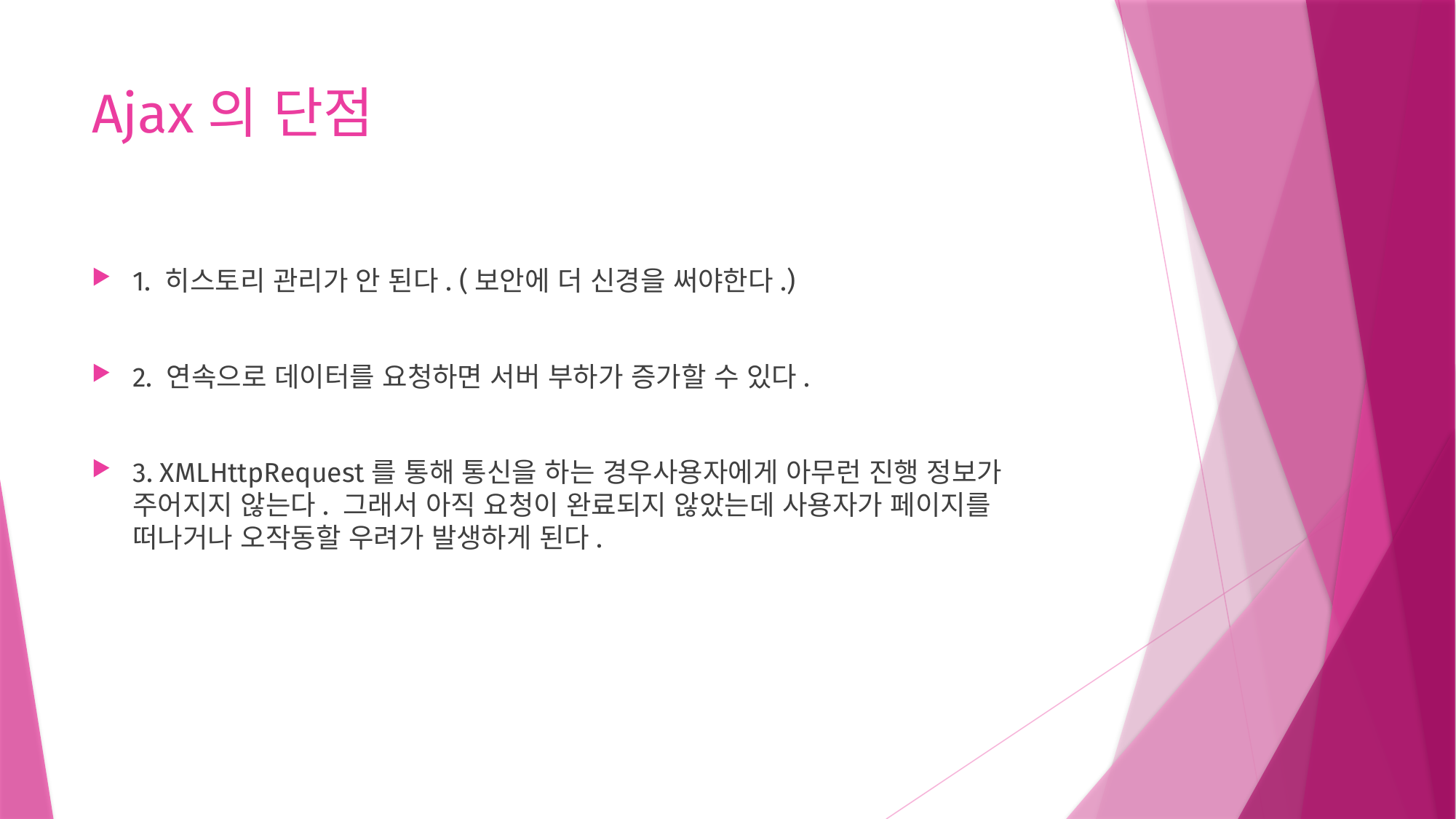

# Ajax의 단점
1. 히스토리 관리가 안 된다. (보안에 더 신경을 써야한다.)

2. 연속으로 데이터를 요청하면 서버 부하가 증가할 수 있다.

3. XMLHttpRequest를 통해 통신을 하는 경우사용자에게 아무런 진행 정보가 주어지지 않는다. 그래서 아직 요청이 완료되지 않았는데 사용자가 페이지를 떠나거나 오작동할 우려가 발생하게 된다.